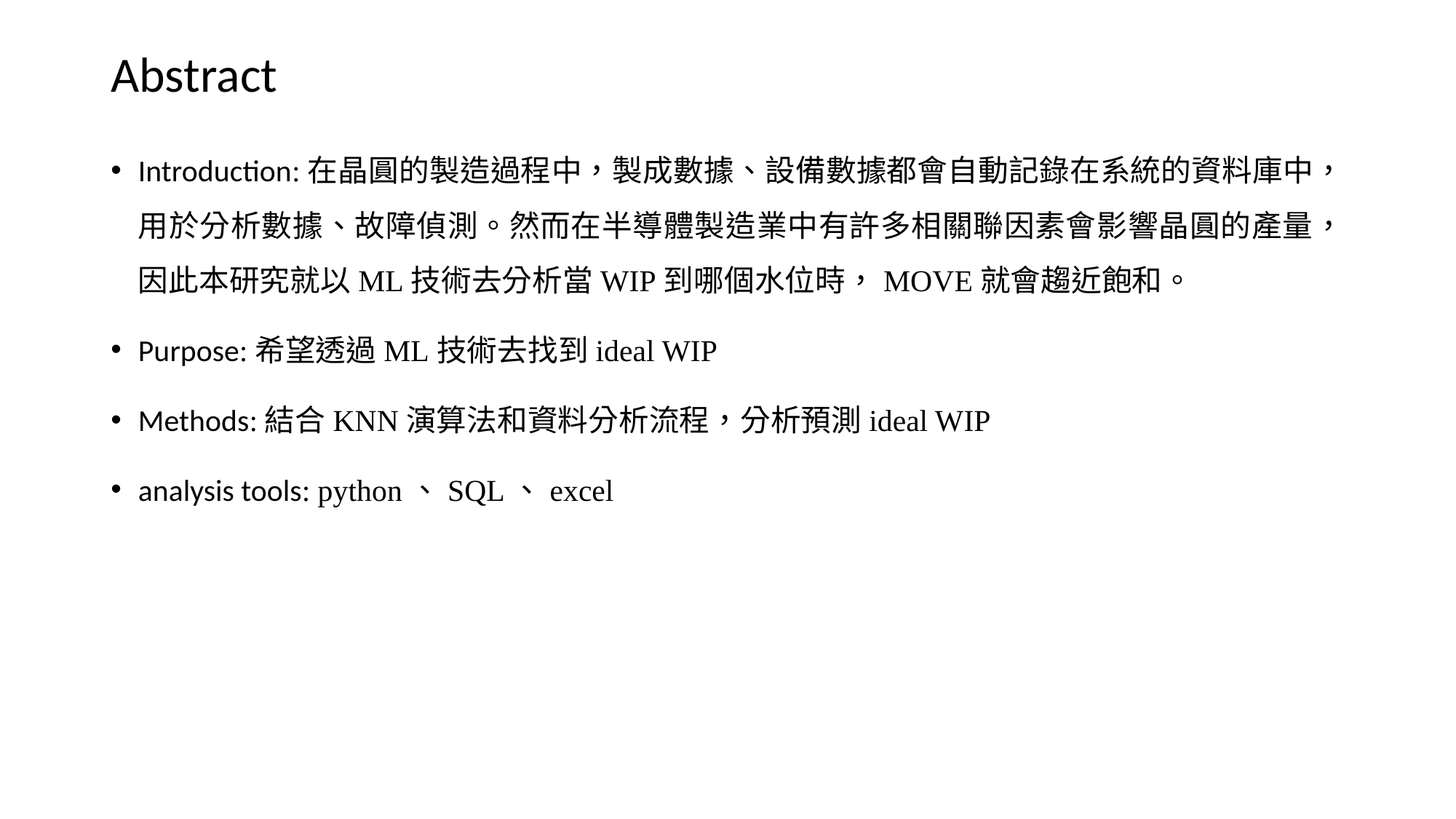

# Abstract
Introduction:在晶圓的製造過程中，製成數據、設備數據都會自動記錄在系統的資料庫中，用於分析數據、故障偵測。然而在半導體製造業中有許多相關聯因素會影響晶圓的產量，因此本研究就以ML技術去分析當WIP到哪個水位時，MOVE就會趨近飽和。
Purpose:希望透過ML技術去找到ideal WIP
Methods:結合KNN演算法和資料分析流程，分析預測ideal WIP
analysis tools: python、SQL、excel